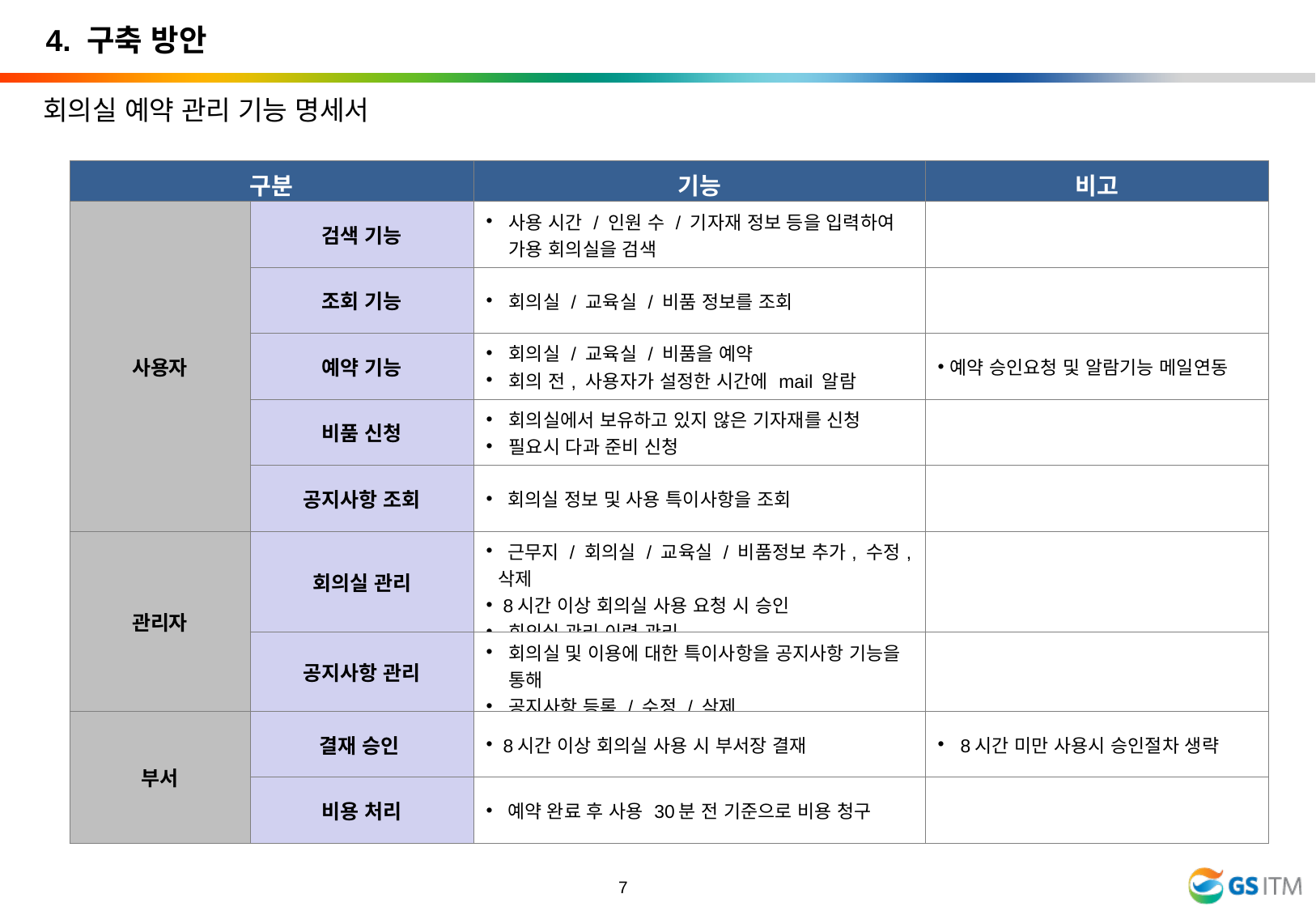

4. 구축 방안
회의실 예약 관리 기능 명세서
| 구분 |  | 기능 | 비고 |
| --- | --- | --- | --- |
| 사용자 | 검색 기능 | 사용 시간 / 인원 수 / 기자재 정보 등을 입력하여 가용 회의실을 검색 |  |
|  | 조회 기능 | 회의실 / 교육실 / 비품 정보를 조회 |  |
|  | 예약 기능 | 회의실 / 교육실 / 비품을 예약 회의 전, 사용자가 설정한 시간에 mail 알람 | 예약 승인요청 및 알람기능 메일연동 |
|  | 비품 신청 | 회의실에서 보유하고 있지 않은 기자재를 신청 필요시 다과 준비 신청 |  |
|  | 공지사항 조회 | 회의실 정보 및 사용 특이사항을 조회 |  |
| 관리자 | 회의실 관리 | 근무지 / 회의실 / 교육실 / 비품정보 추가, 수정, 삭제 8시간 이상 회의실 사용 요청 시 승인 회의실 관리 이력 관리 |  |
|  | 공지사항 관리 | 회의실 및 이용에 대한 특이사항을 공지사항 기능을 통해 공지사항 등록 / 수정 / 삭제 |  |
| 부서 | 결재 승인 | 8시간 이상 회의실 사용 시 부서장 결재 | 8시간 미만 사용시 승인절차 생략 |
|  | 비용 처리 | 예약 완료 후 사용 30분 전 기준으로 비용 청구 |  |